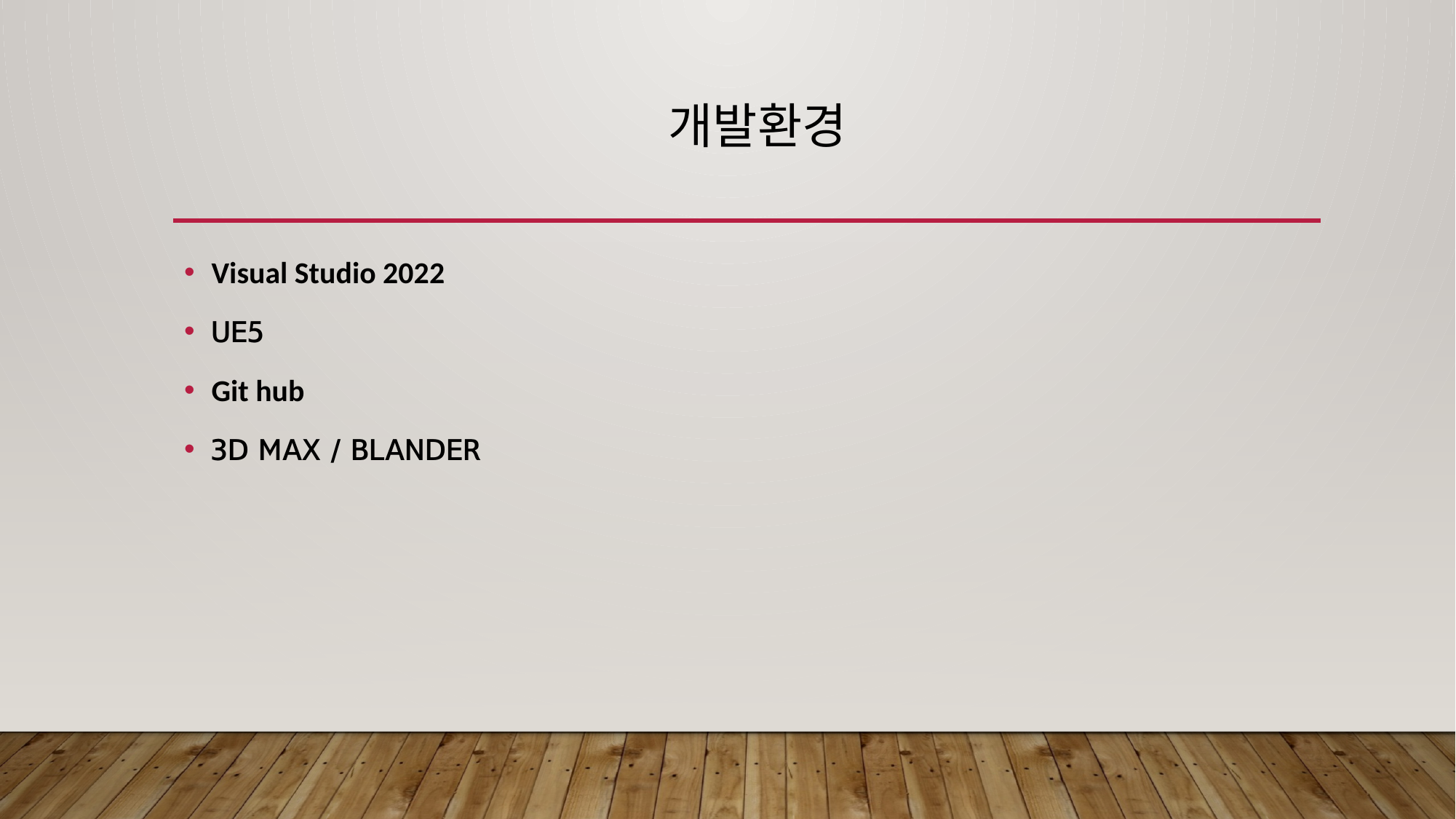

# 개발환경
Visual Studio 2022
UE5
Git hub
3D MAX / BLANDER